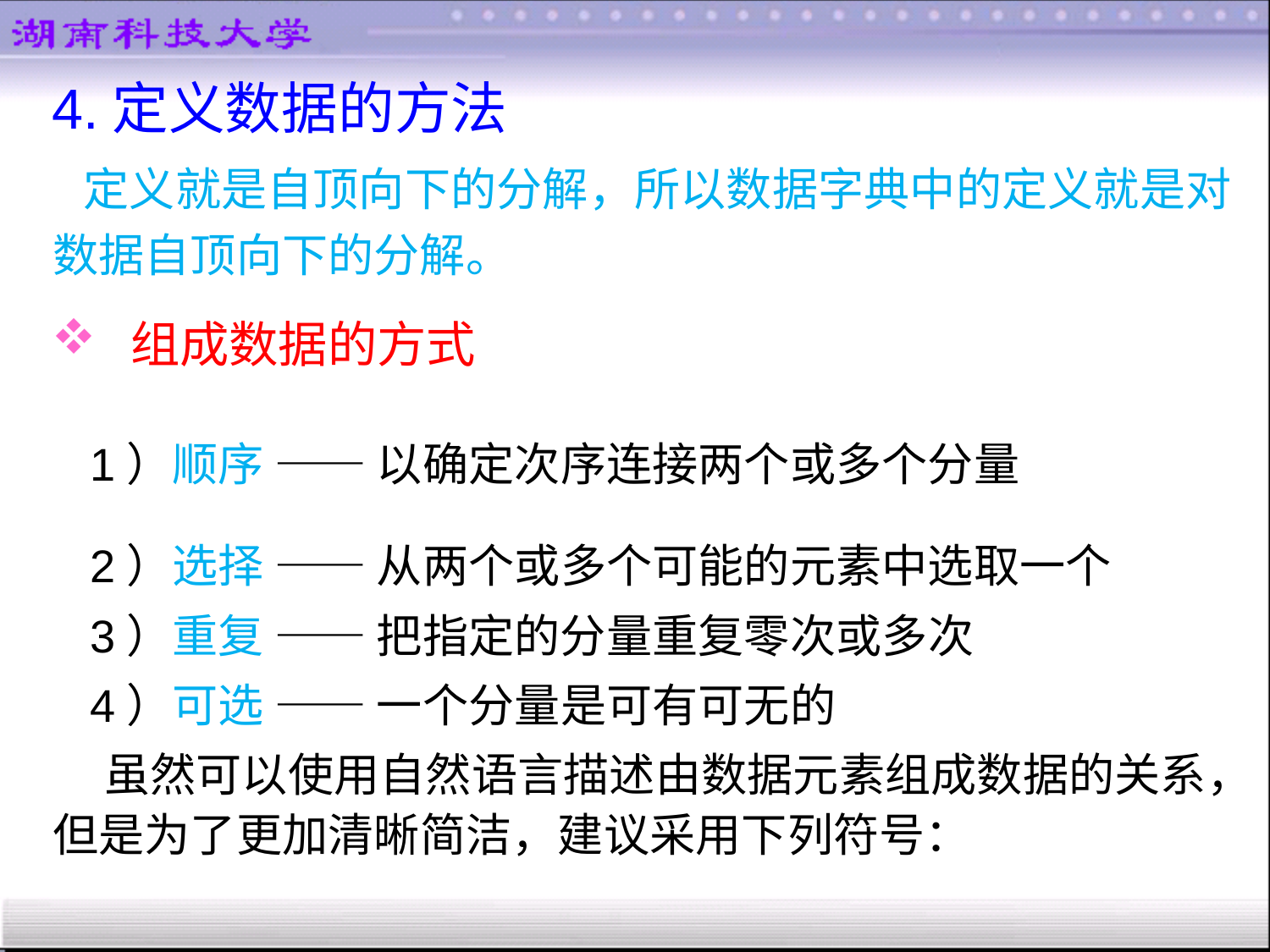

4.定义数据的方法
  定义就是自顶向下的分解，所以数据字典中的定义就是对数据自顶向下的分解。
  组成数据的方式
   1）顺序 —— 以确定次序连接两个或多个分量
   2）选择 —— 从两个或多个可能的元素中选取一个
   3）重复 —— 把指定的分量重复零次或多次
   4）可选 —— 一个分量是可有可无的
    虽然可以使用自然语言描述由数据元素组成数据的关系，但是为了更加清晰简洁，建议采用下列符号：